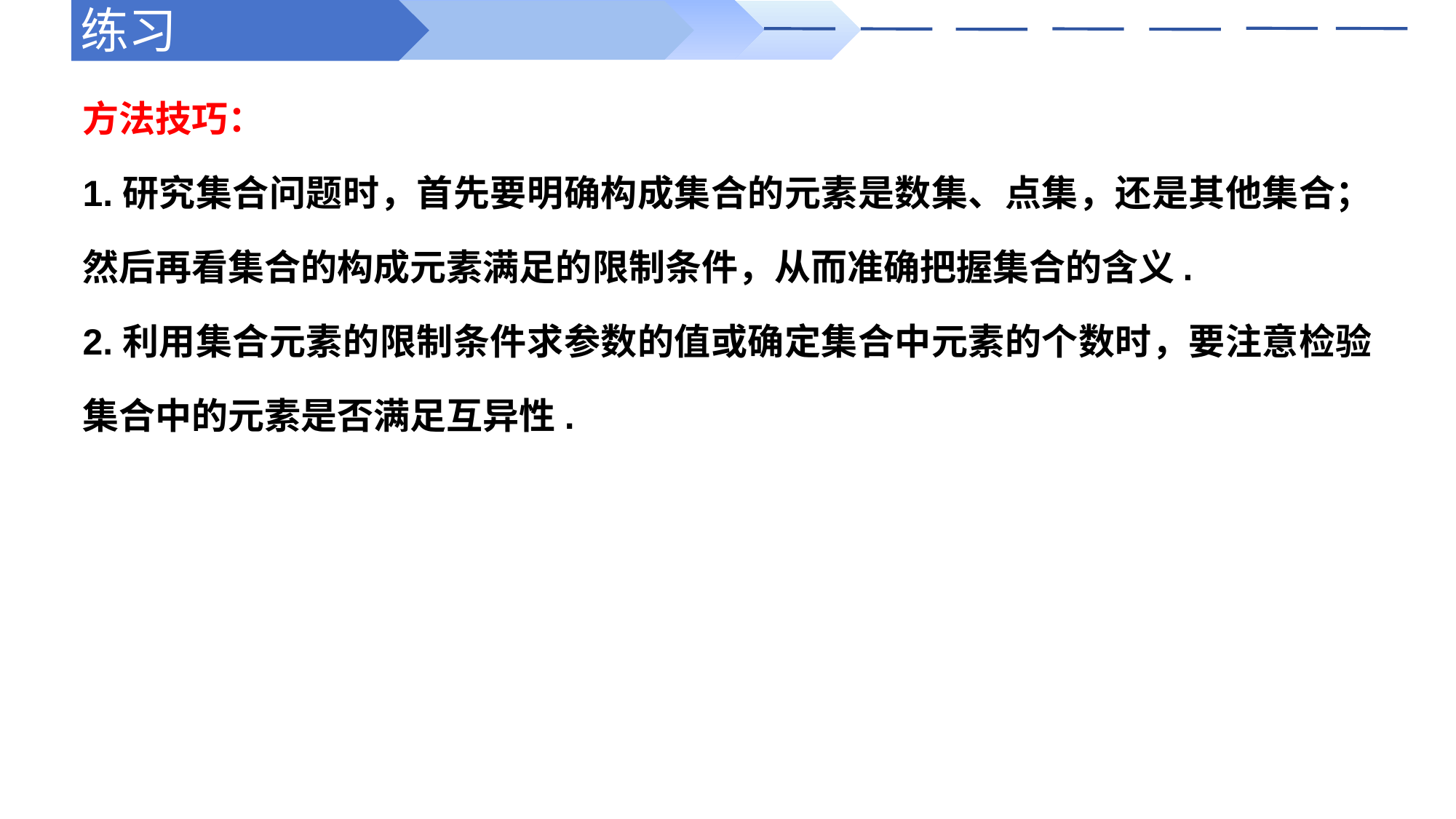

练习

方法技巧：
1.研究集合问题时，首先要明确构成集合的元素是数集、点集，还是其他集合；然后再看集合的构成元素满足的限制条件，从而准确把握集合的含义.
2.利用集合元素的限制条件求参数的值或确定集合中元素的个数时，要注意检验集合中的元素是否满足互异性.